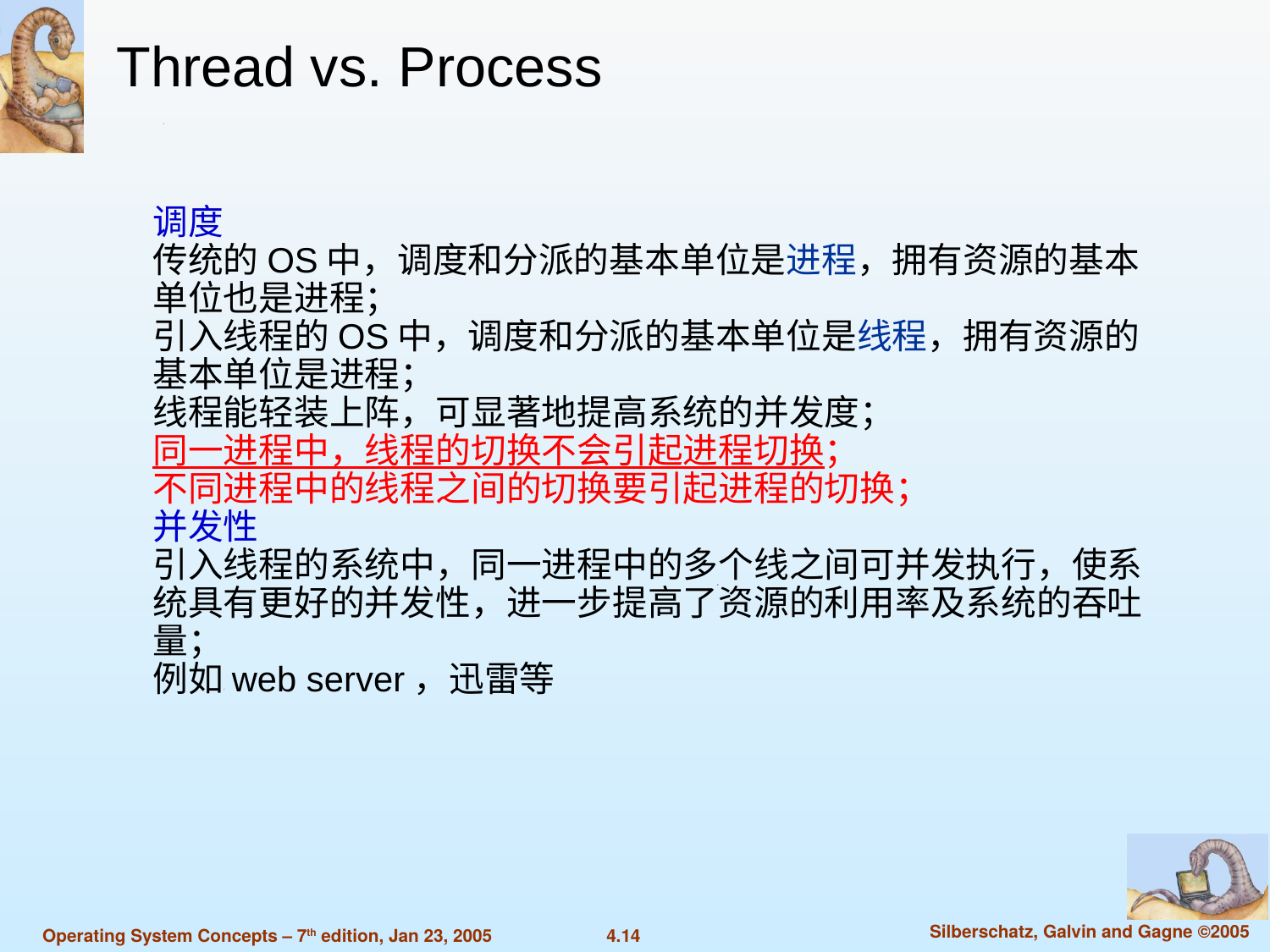

Thread vs. Process
调度
传统的OS中，调度和分派的基本单位是进程，拥有资源的基本单位也是进程；
引入线程的OS中，调度和分派的基本单位是线程，拥有资源的基本单位是进程；
线程能轻装上阵，可显著地提高系统的并发度；
同一进程中，线程的切换不会引起进程切换；
不同进程中的线程之间的切换要引起进程的切换；
并发性
引入线程的系统中，同一进程中的多个线之间可并发执行，使系统具有更好的并发性，进一步提高了资源的利用率及系统的吞吐量；
例如web server，迅雷等